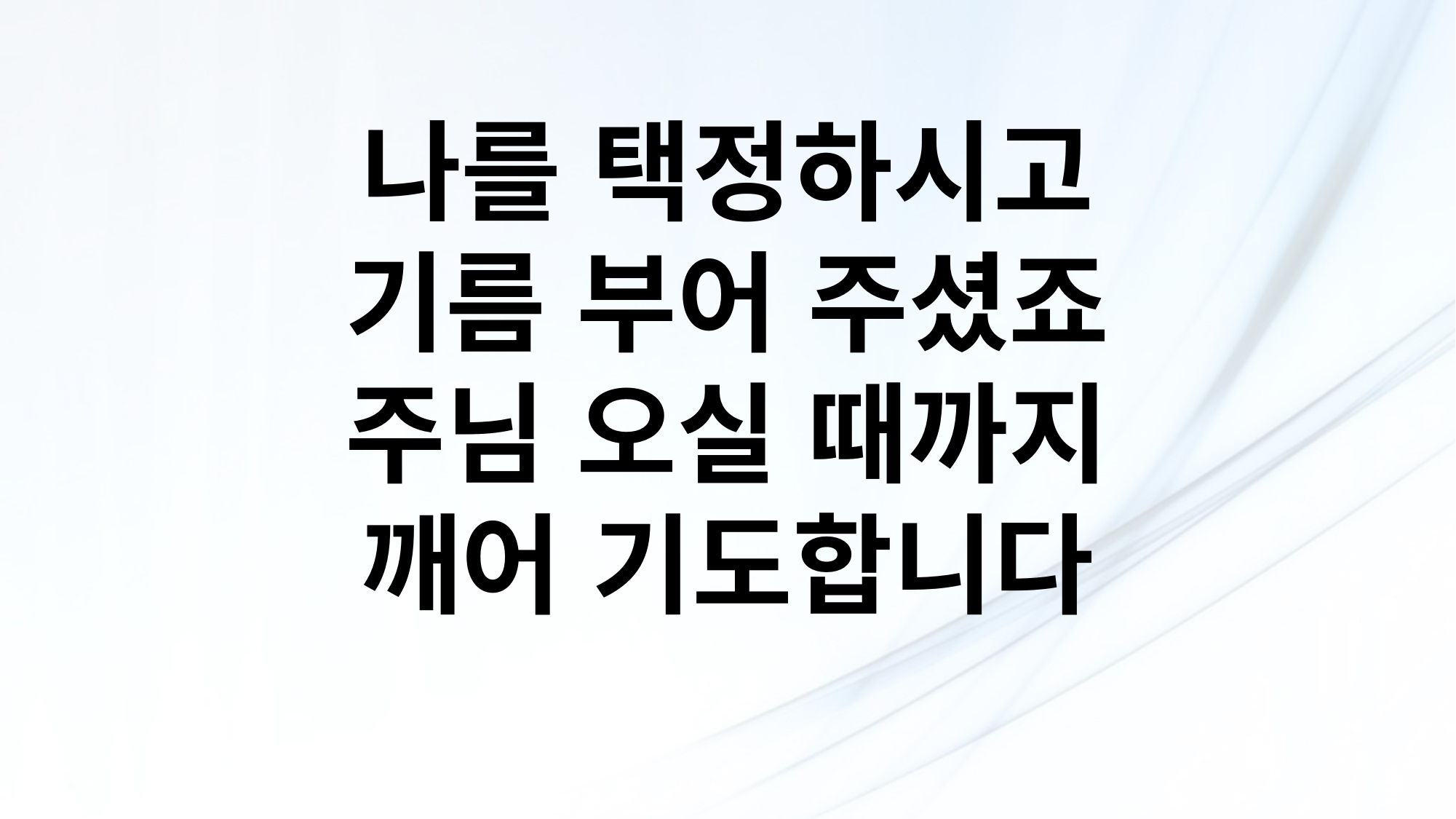

나를 택정하시고
기름 부어 주셨죠
주님 오실 때까지
깨어 기도합니다